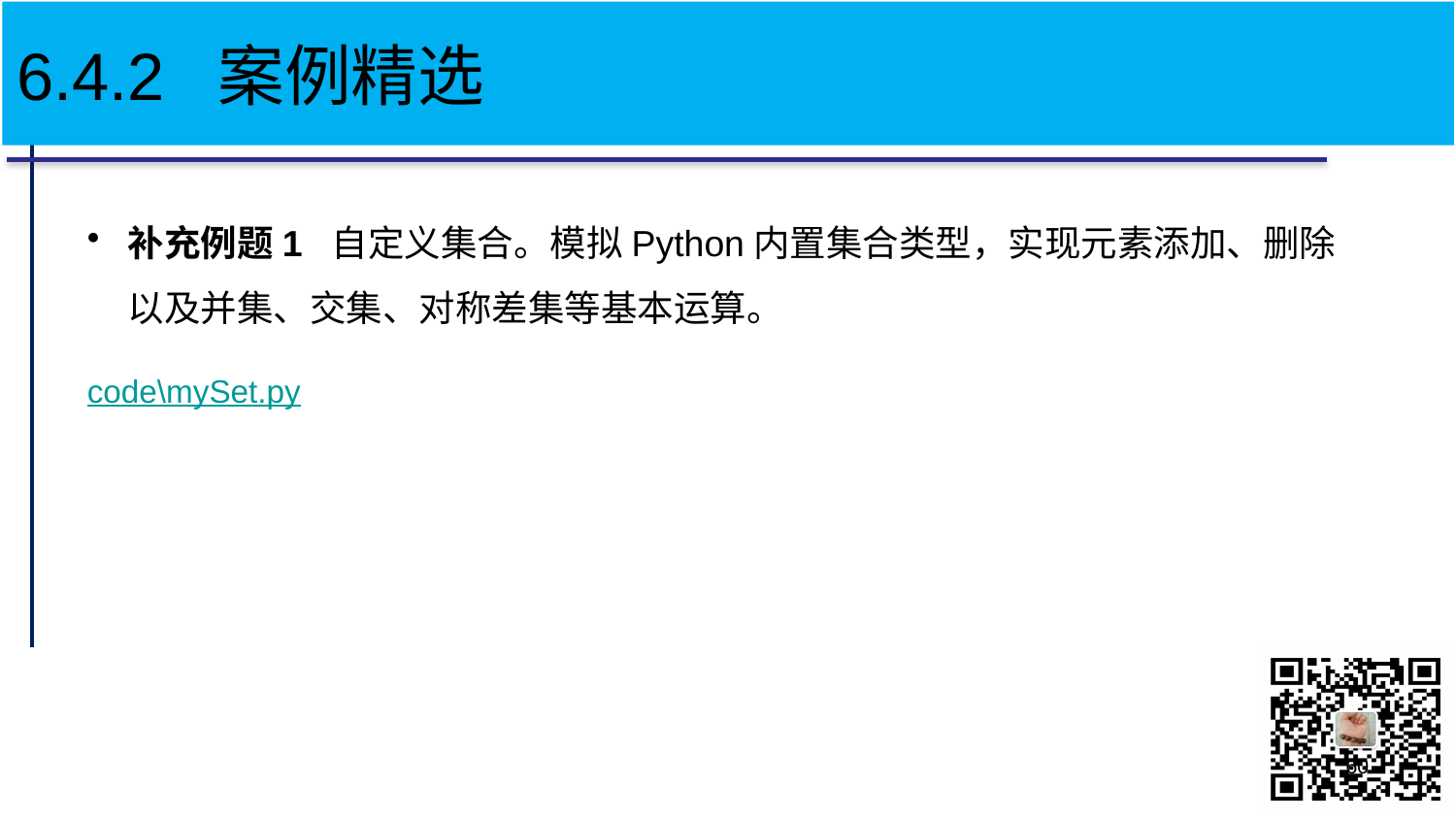

# 6.4.2  案例精选
补充例题1  自定义集合。模拟Python内置集合类型，实现元素添加、删除以及并集、交集、对称差集等基本运算。

code\mySet.py
60